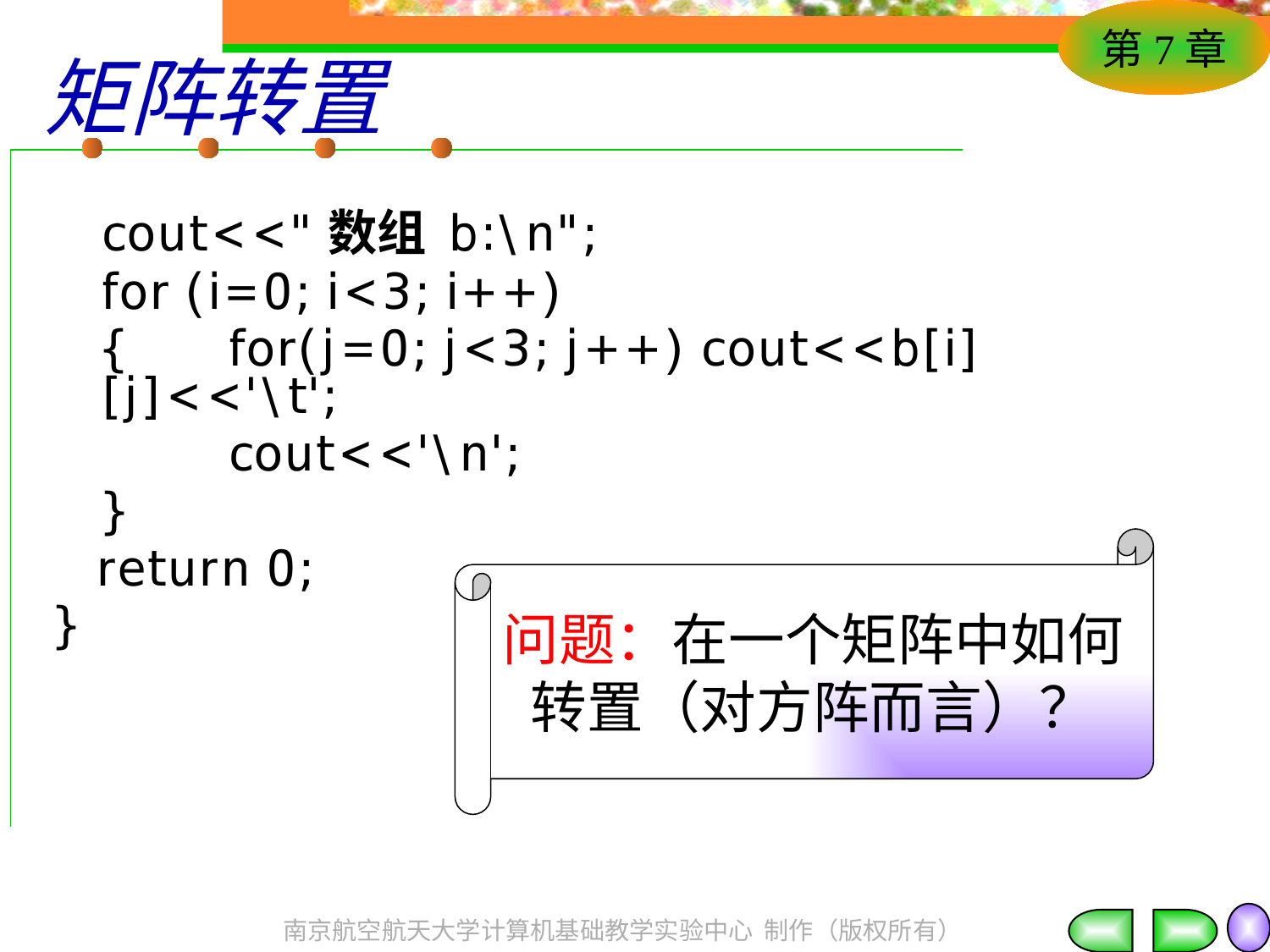

# 矩阵转置
	cout<<"数组 b:\n";
	for (i=0; i<3; i++)
	{	for(j=0; j<3; j++) cout<<b[i][j]<<'\t';
		cout<<'\n';
	}
   return 0;
}

问题：在一个矩阵中如何
转置（对方阵而言）？